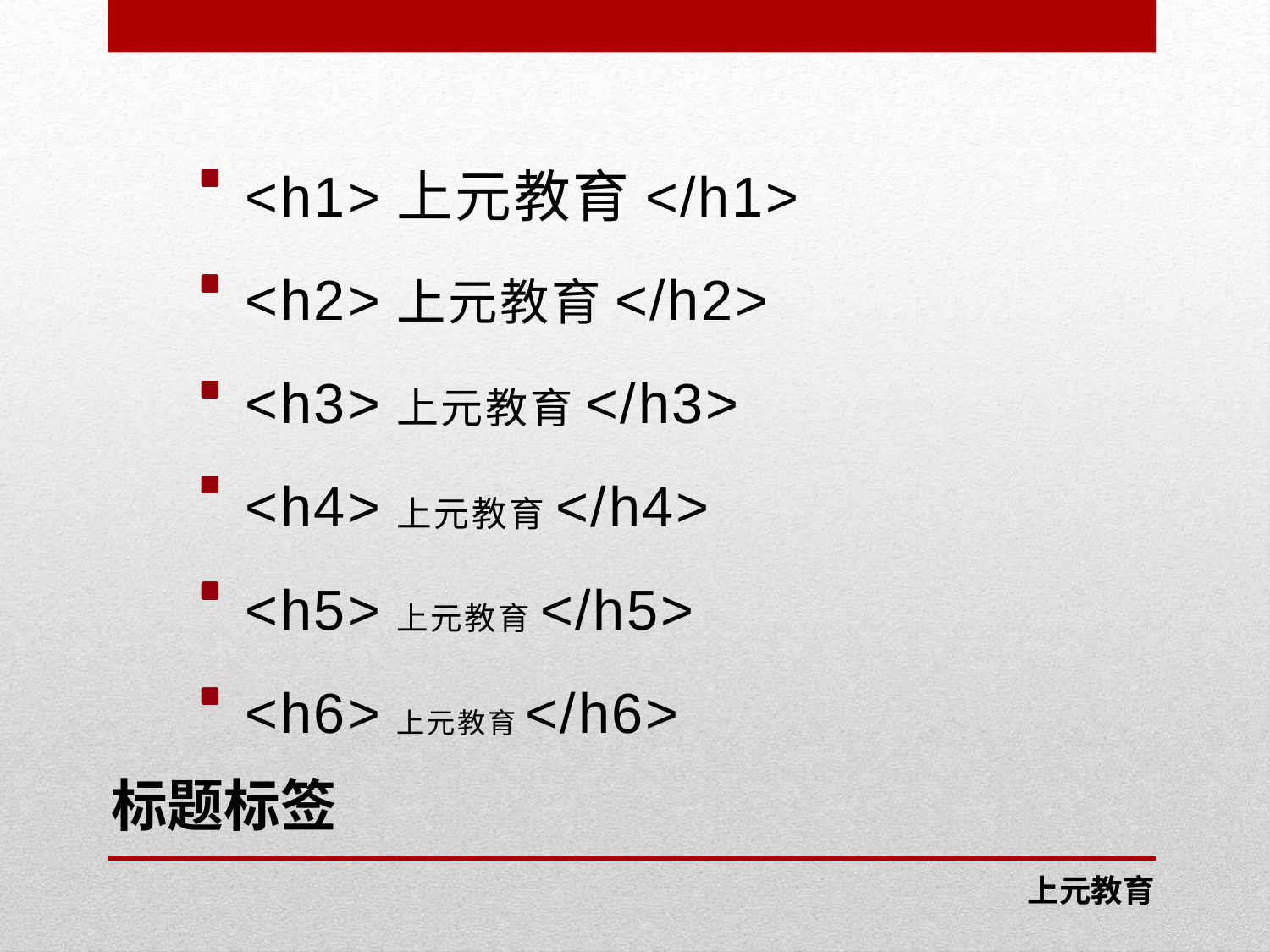

<h1>上元教育</h1>
<h2>上元教育</h2>
<h3>上元教育</h3>
<h4>上元教育</h4>
<h5>上元教育</h5>
<h6>上元教育</h6>

标题标签

             上元教育